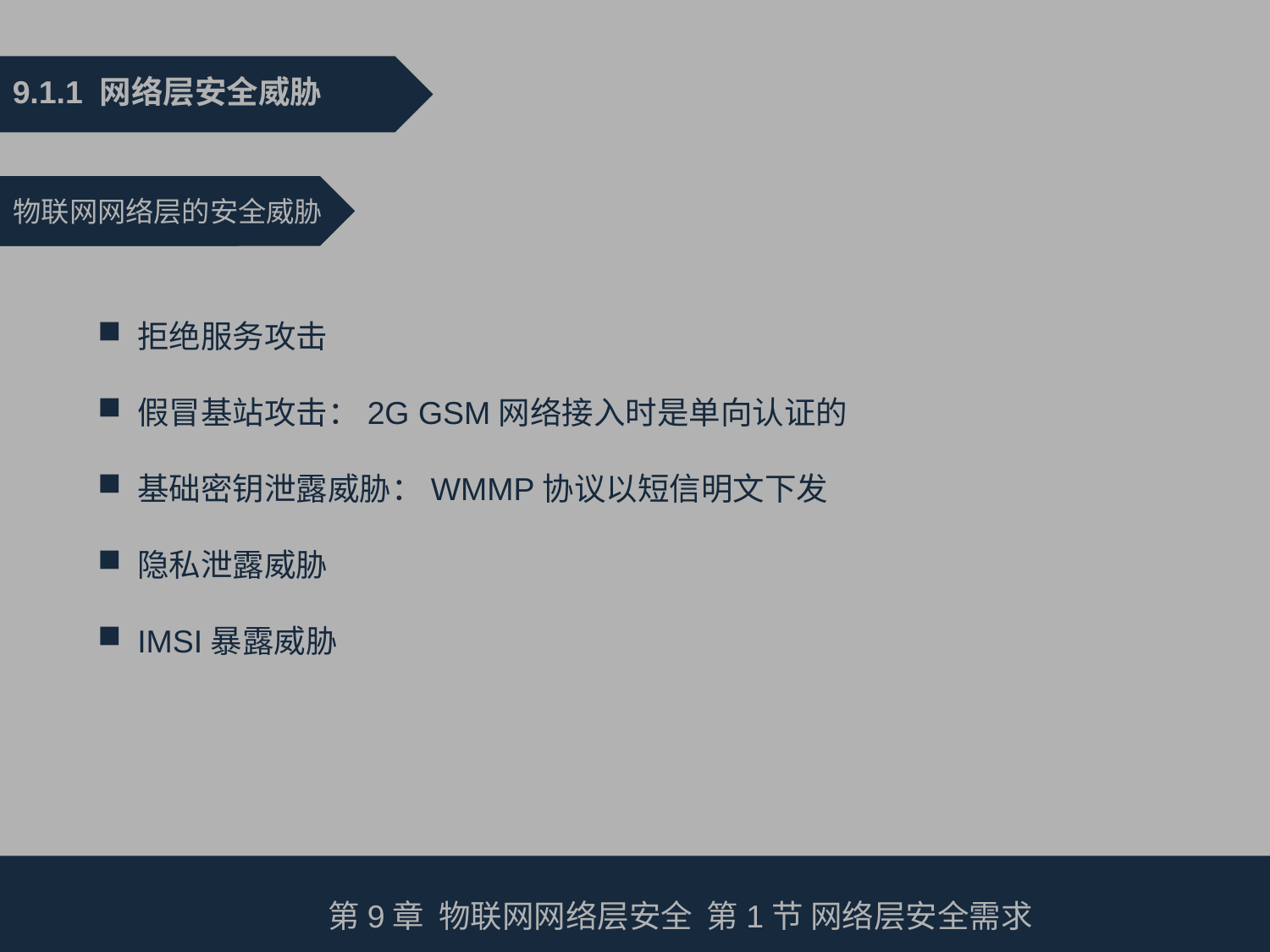

9.1.1 网络层安全威胁
物联网网络层的安全威胁
拒绝服务攻击
假冒基站攻击：2G GSM网络接入时是单向认证的
基础密钥泄露威胁：WMMP协议以短信明文下发
隐私泄露威胁
IMSI暴露威胁